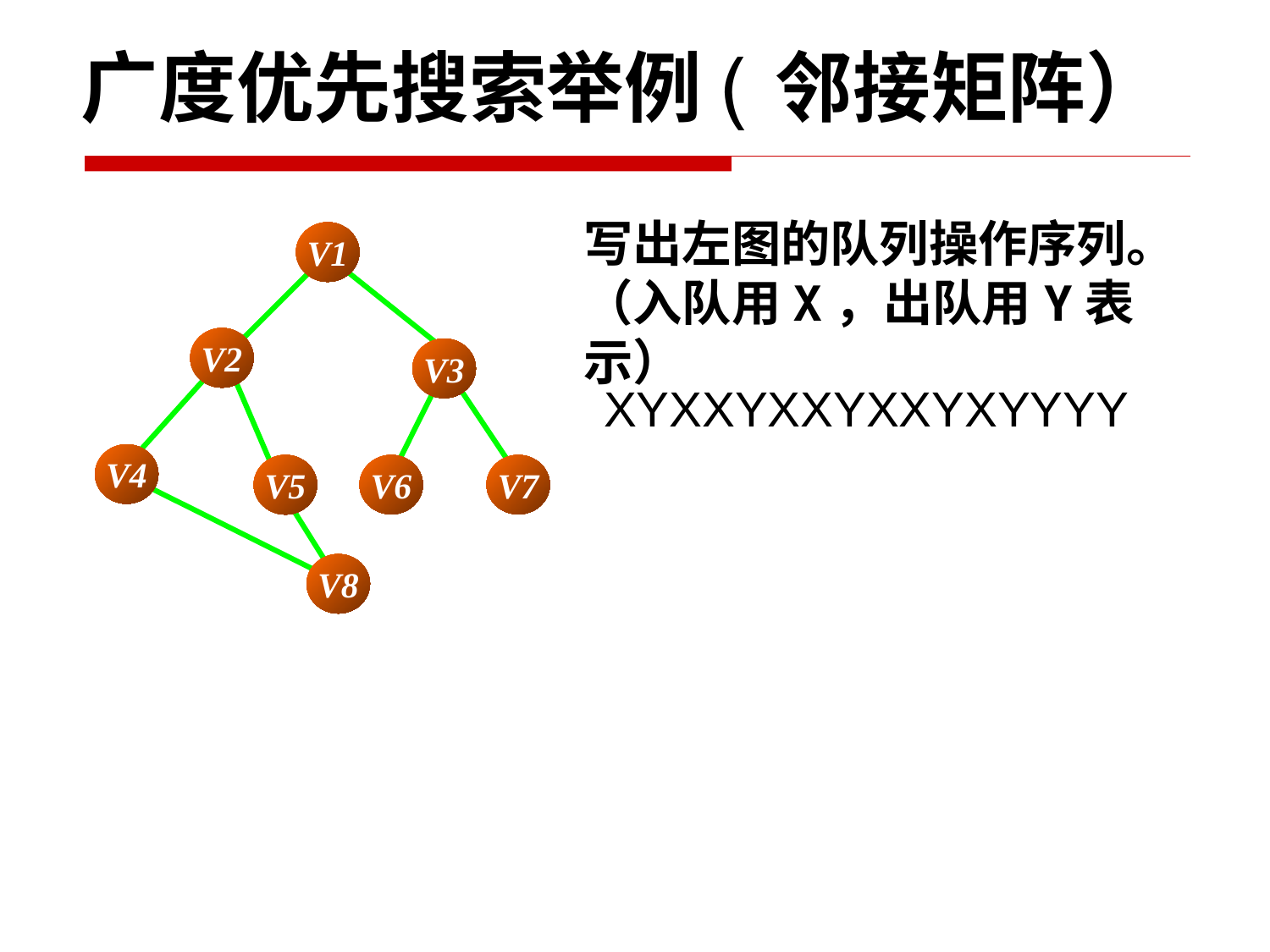

广度优先搜索举例(邻接矩阵）
写出左图的队列操作序列。（入队用X，出队用Y表示）
V1
V2
V3
V4
V5
V6
V7
V8

XYXXYXXYXXYXYYYY